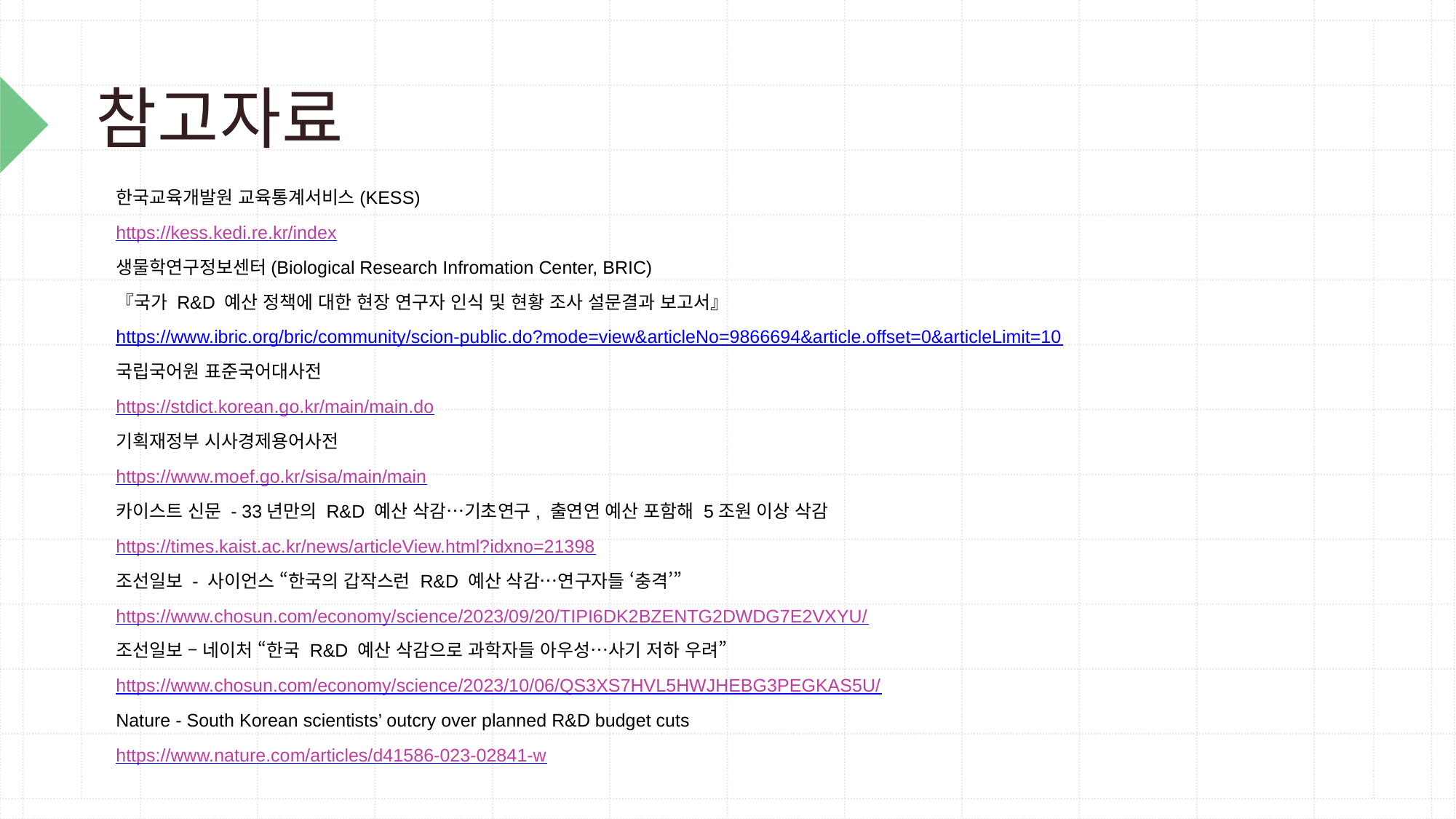

# 참고자료
한국교육개발원 교육통계서비스(KESS)
https://kess.kedi.re.kr/index
생물학연구정보센터(Biological Research Infromation Center, BRIC)
『국가 R&D 예산 정책에 대한 현장 연구자 인식 및 현황 조사 설문결과 보고서』
https://www.ibric.org/bric/community/scion-public.do?mode=view&articleNo=9866694&article.offset=0&articleLimit=10
국립국어원 표준국어대사전
https://stdict.korean.go.kr/main/main.do
기획재정부 시사경제용어사전
https://www.moef.go.kr/sisa/main/main
카이스트 신문 - 33년만의 R&D 예산 삭감…기초연구, 출연연 예산 포함해 5조원 이상 삭감
https://times.kaist.ac.kr/news/articleView.html?idxno=21398
조선일보 - 사이언스 “한국의 갑작스런 R&D 예산 삭감…연구자들 ‘충격’”
https://www.chosun.com/economy/science/2023/09/20/TIPI6DK2BZENTG2DWDG7E2VXYU/
조선일보 – 네이처 “한국 R&D 예산 삭감으로 과학자들 아우성…사기 저하 우려”
https://www.chosun.com/economy/science/2023/10/06/QS3XS7HVL5HWJHEBG3PEGKAS5U/
Nature - South Korean scientists’ outcry over planned R&D budget cuts
https://www.nature.com/articles/d41586-023-02841-w